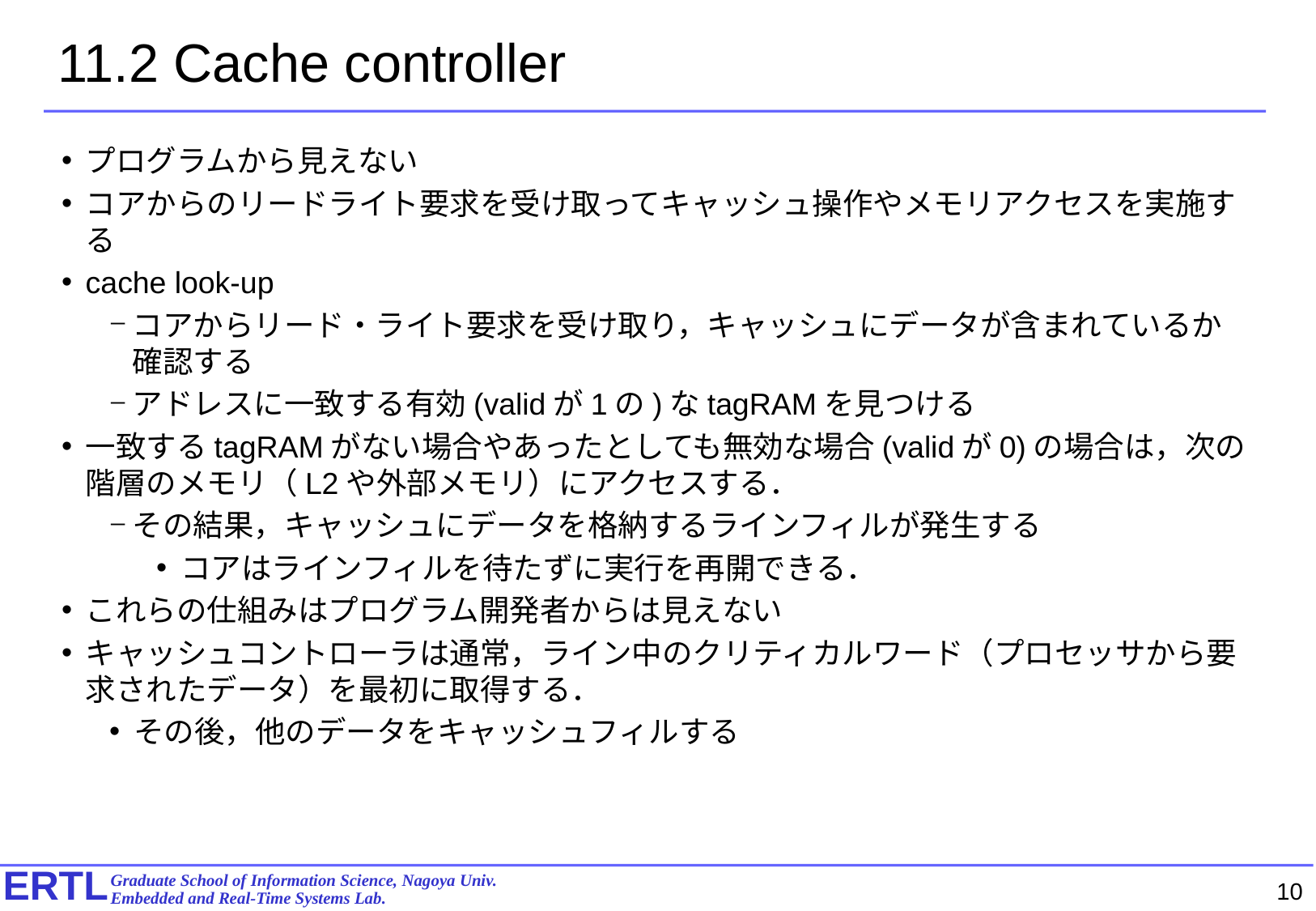

# 11.2 Cache controller
プログラムから見えない
コアからのリードライト要求を受け取ってキャッシュ操作やメモリアクセスを実施する
cache look-up
コアからリード・ライト要求を受け取り，キャッシュにデータが含まれているか確認する
アドレスに一致する有効(validが1の)なtagRAMを見つける
一致するtagRAMがない場合やあったとしても無効な場合(validが0)の場合は，次の階層のメモリ（L2や外部メモリ）にアクセスする．
その結果，キャッシュにデータを格納するラインフィルが発生する
コアはラインフィルを待たずに実行を再開できる．
これらの仕組みはプログラム開発者からは見えない
キャッシュコントローラは通常，ライン中のクリティカルワード（プロセッサから要求されたデータ）を最初に取得する．
その後，他のデータをキャッシュフィルする

10